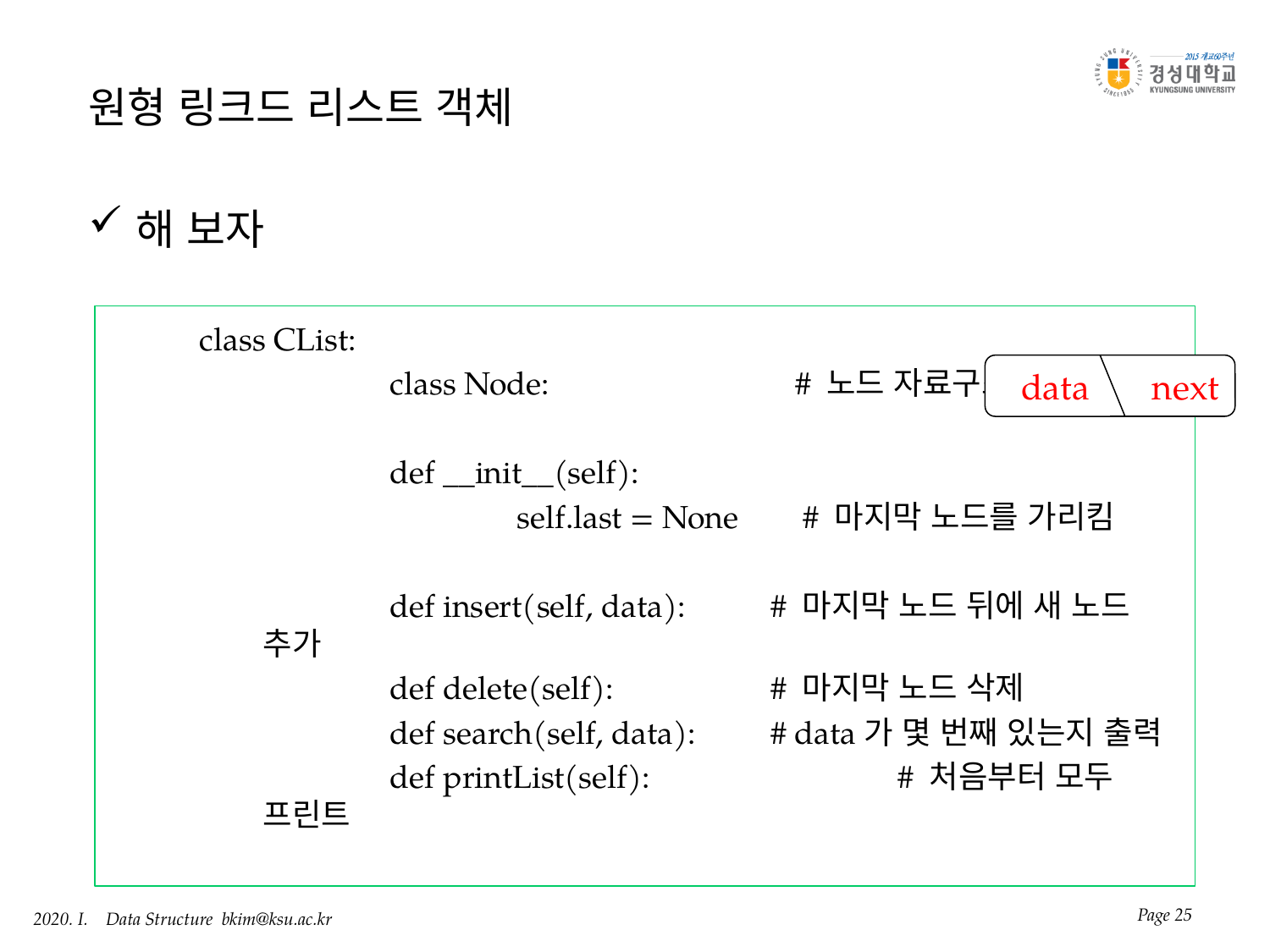

# 원형 링크드 리스트 객체
해 보자

class CList:
	class Node:		   # 노드 자료구조

	def __init__(self):
		self.last = None	    # 마지막 노드를 가리킴

	def insert(self, data):	# 마지막 노드 뒤에 새 노드 추가
	def delete(self):		# 마지막 노드 삭제
	def search(self, data):	# data가 몇 번째 있는지 출력
	def printList(self):		# 처음부터 모두 프린트

data       next
Page 25